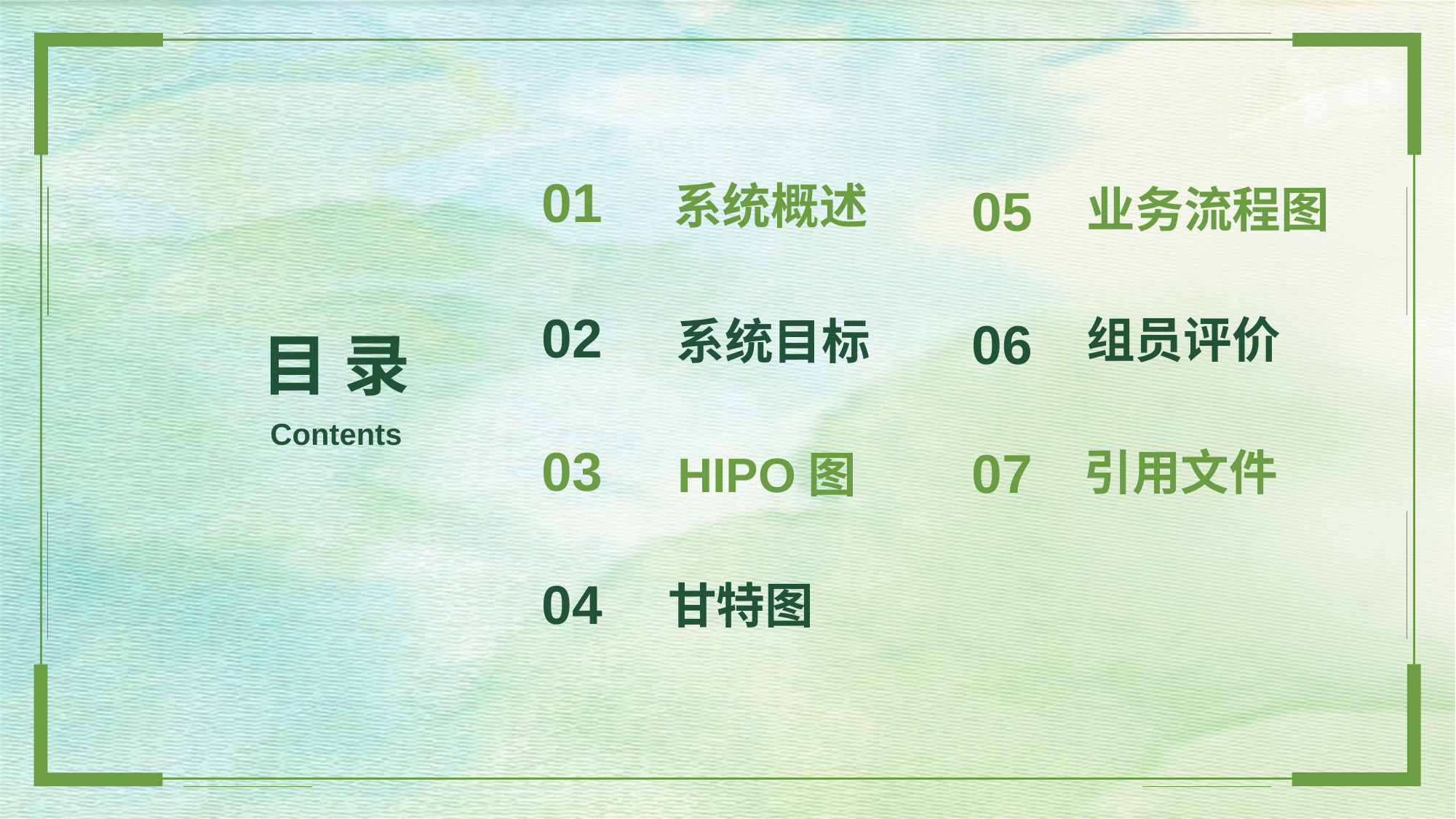

01
系统概述
05
业务流程图
02
06
组员评价
系统目标
目 录
Contents
03
07
引用文件
HIPO图
04
甘特图